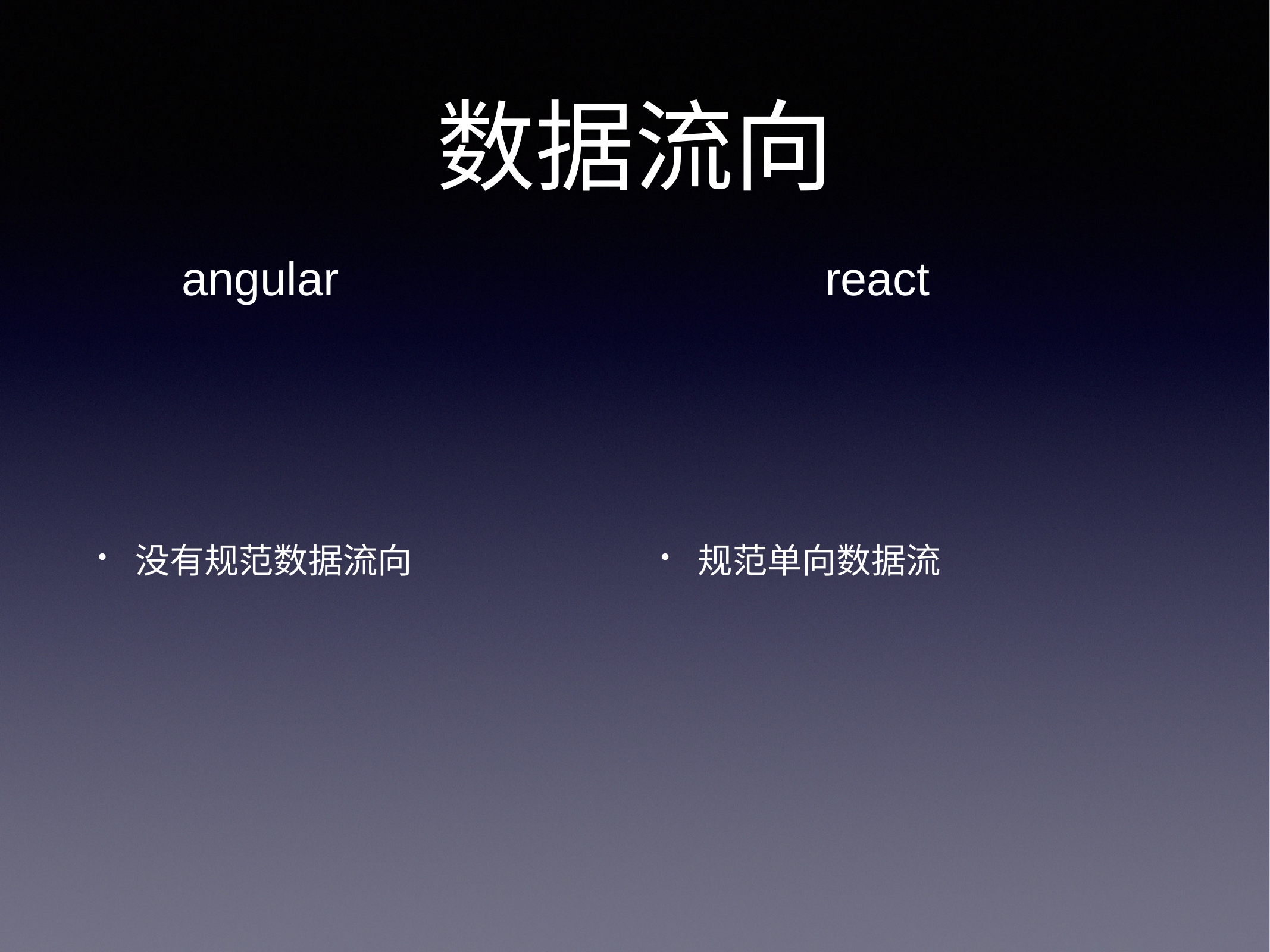

# 数据流向
angular
react
规范单向数据流
没有规范数据流向
9